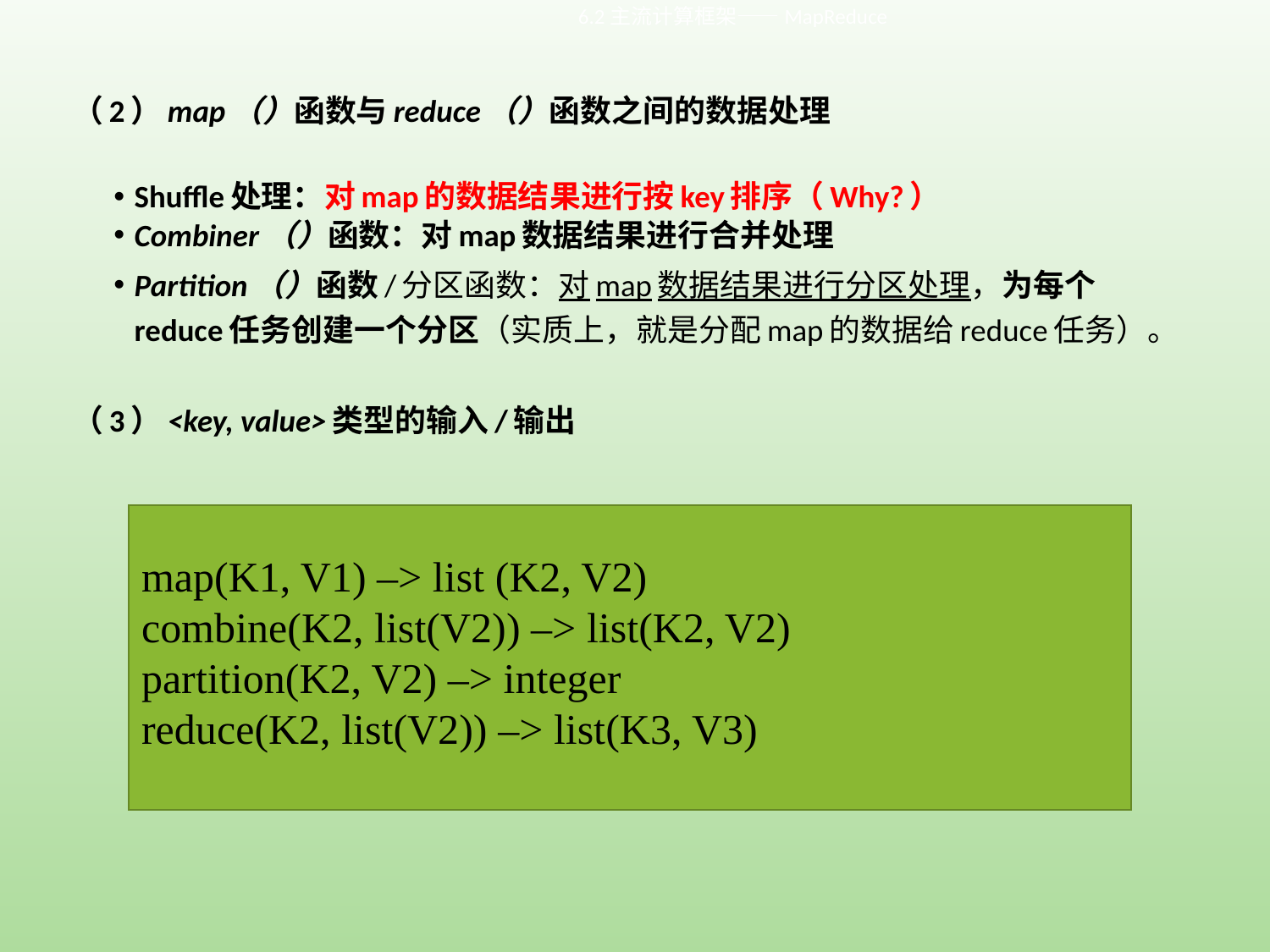

6.2主流计算框架——MapReduce
（2）map（）函数与reduce（）函数之间的数据处理

Shuffle处理：对map的数据结果进行按key排序（Why?）
Combiner（）函数：对map数据结果进行合并处理
Partition（）函数/分区函数：对map数据结果进行分区处理，为每个reduce任务创建一个分区（实质上，就是分配map的数据给reduce任务）。

（3）<key, value>类型的输入/输出

map(K1, V1) –> list (K2, V2)
combine(K2, list(V2)) –> list(K2, V2)
partition(K2, V2) –> integer
reduce(K2, list(V2)) –> list(K3, V3)